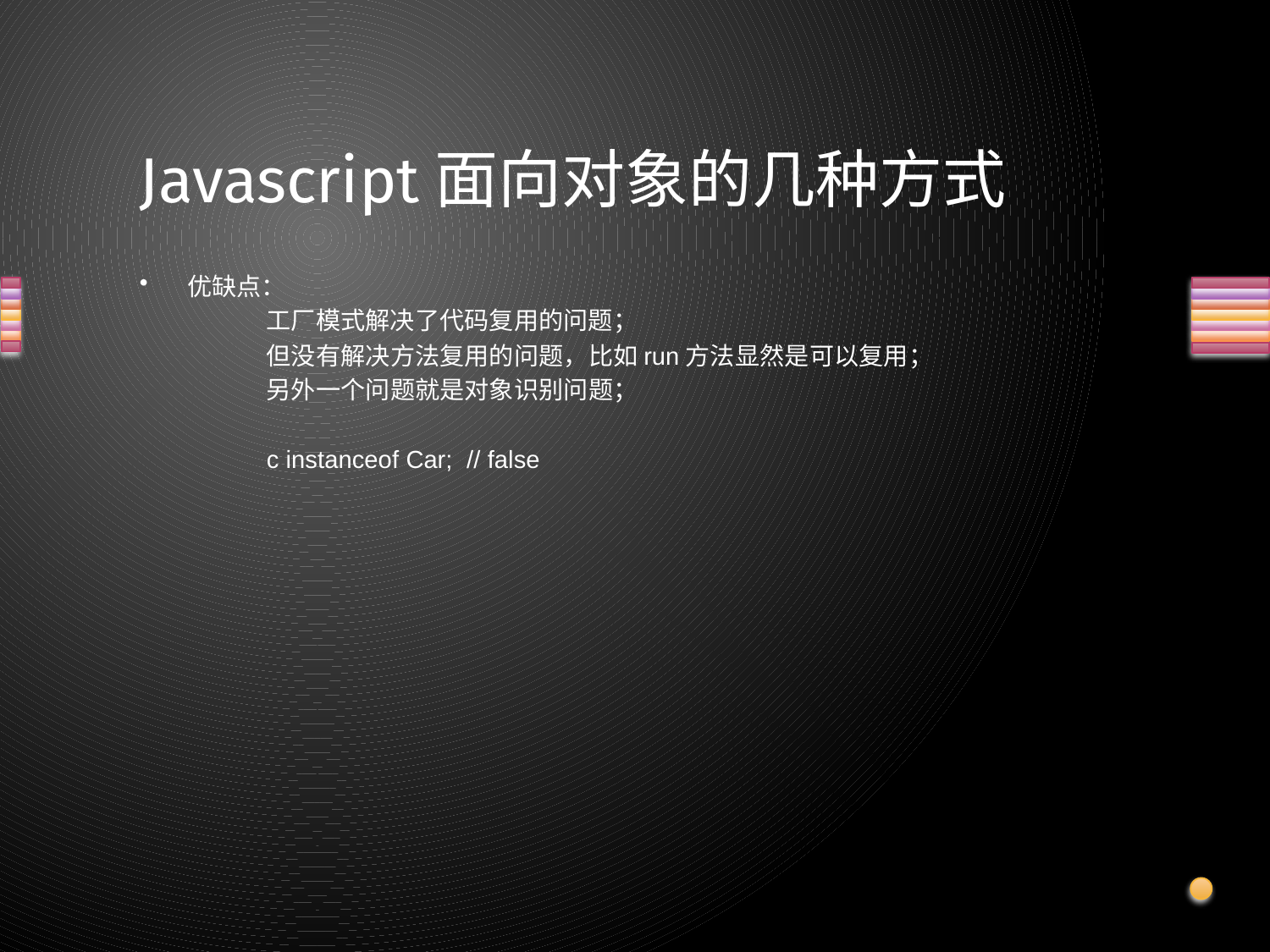

# Javascript面向对象的几种方式

优缺点：
	工厂模式解决了代码复用的问题；
	但没有解决方法复用的问题，比如run方法显然是可以复用；
	另外一个问题就是对象识别问题；

	c instanceof Car;  // false